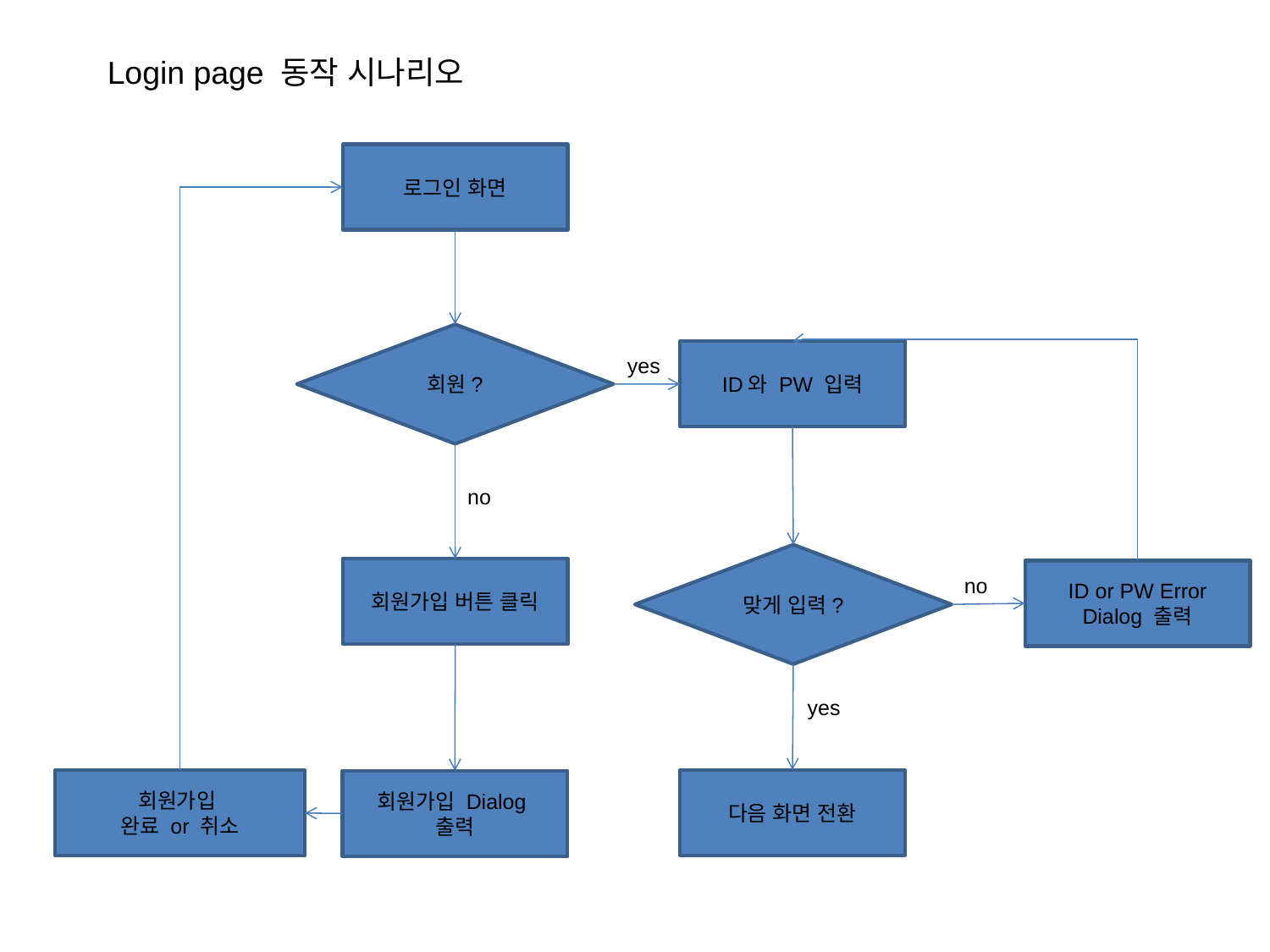

Login page 동작 시나리오
로그인 화면
회원?
ID와 PW 입력
yes
no
맞게 입력?
회원가입 버튼 클릭
ID or PW Error Dialog 출력
no
yes
다음 화면 전환
회원가입
완료 or 취소
회원가입 Dialog
출력